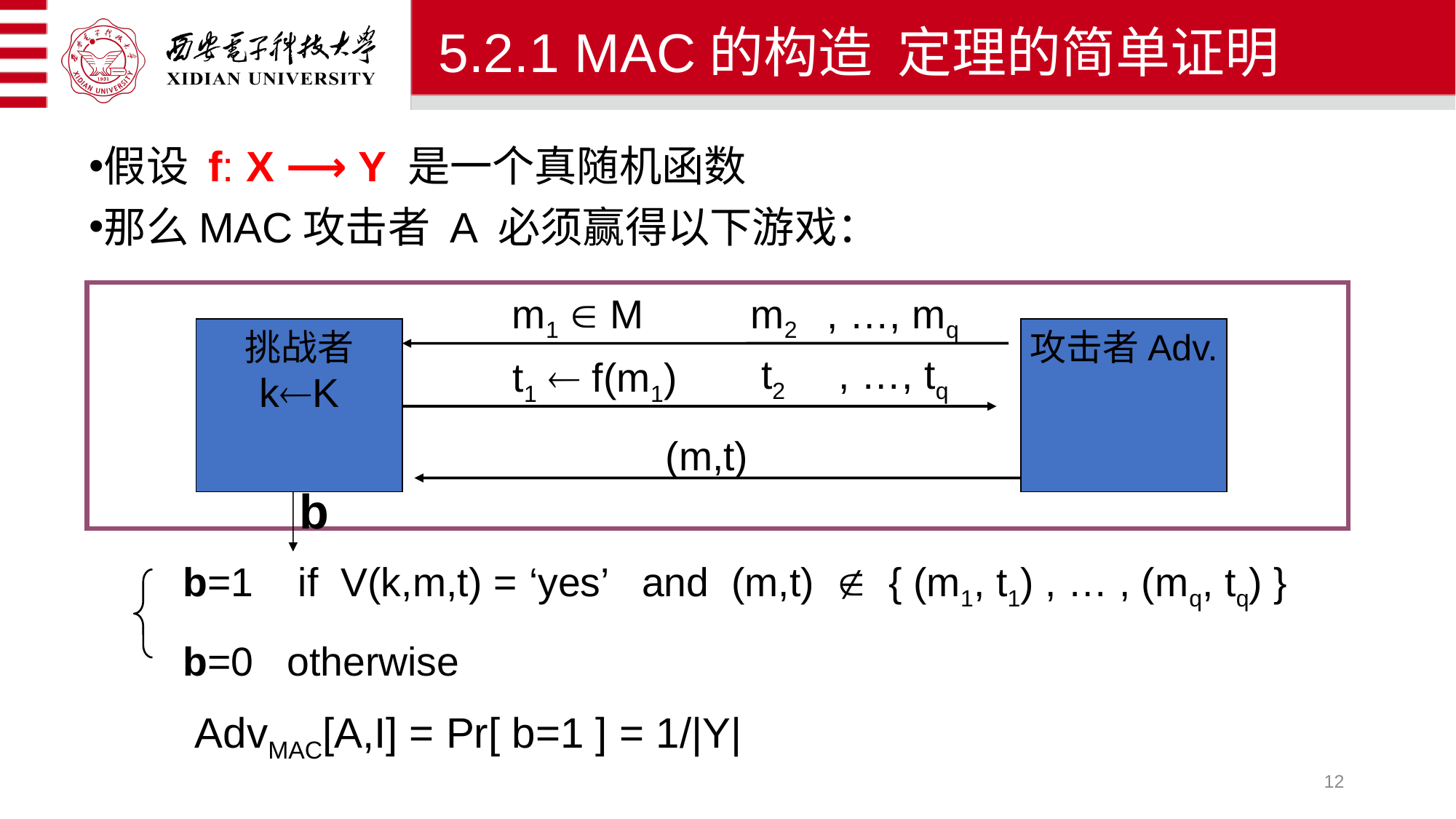

# 5.2.1 MAC的构造  定理的简单证明
假设 f: X ⟶ Y 是一个真随机函数
那么MAC攻击者 A 必须赢得以下游戏：

m2
, …, mq
m1 ∈ M

挑战者
攻击者Adv.
t2
, …, tq
t1 ← f(m1)

k←K
(m,t)

b

b=1    if  V(k,m,t) = ‘yes’   and  (m,t)  ∉  { (m1, t1) , … , (mq, tq) }
b=0   otherwise

AdvMAC[A,I] = Pr[ b=1 ] = 1/|Y|
12